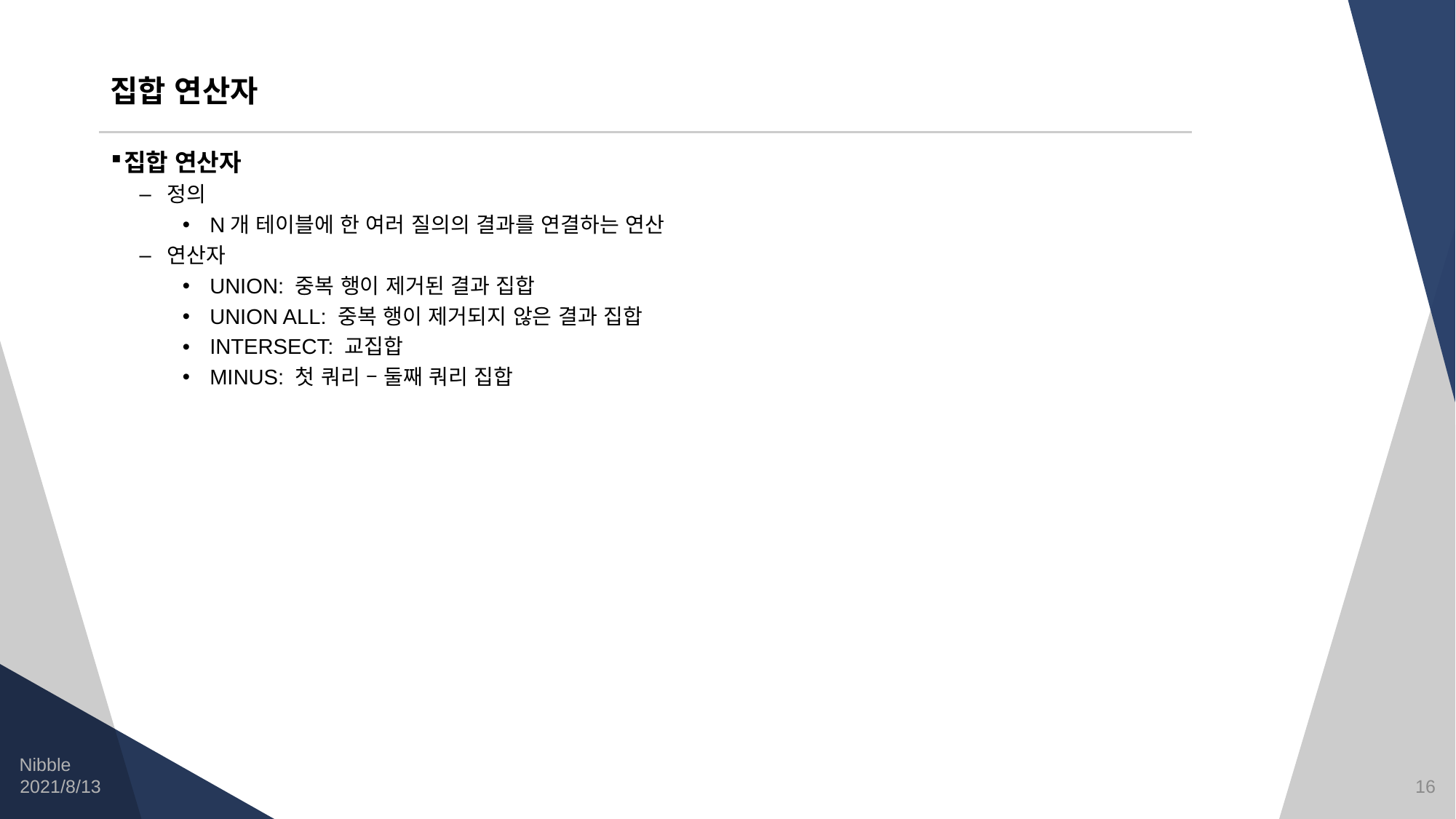

# 집합 연산자

집합 연산자
정의
N개 테이블에 한 여러 질의의 결과를 연결하는 연산
연산자
UNION: 중복 행이 제거된 결과 집합
UNION ALL: 중복 행이 제거되지 않은 결과 집합
INTERSECT: 교집합
MINUS: 첫 쿼리 – 둘째 쿼리 집합
Nibble
2021/8/13
16